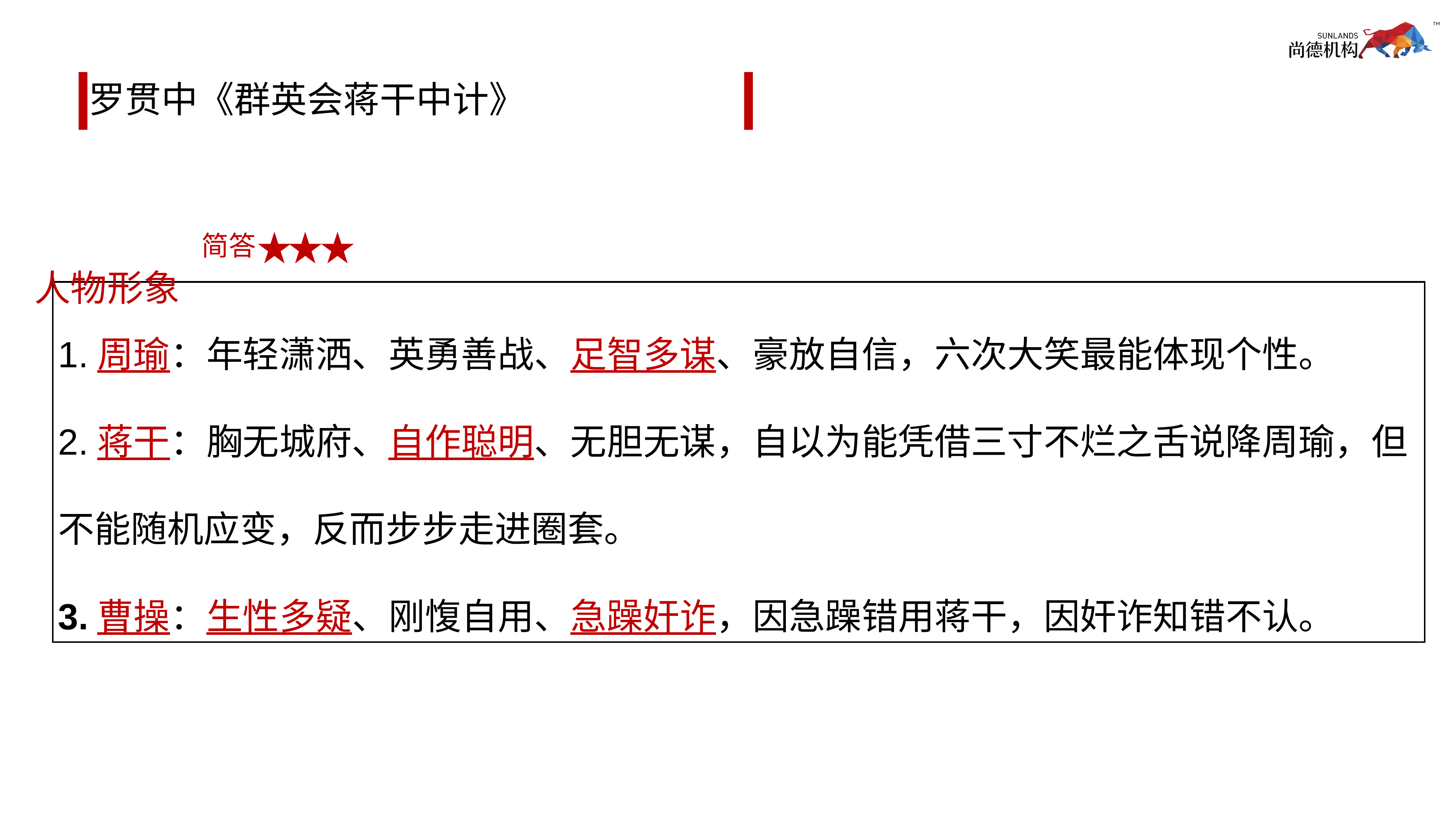

罗贯中《群英会蒋干中计》
简答
人物形象

1.周瑜：年轻潇洒、英勇善战、足智多谋、豪放自信，六次大笑最能体现个性。
2.蒋干：胸无城府、自作聪明、无胆无谋，自以为能凭借三寸不烂之舌说降周瑜，但不能随机应变，反而步步走进圈套。
3.曹操：生性多疑、刚愎自用、急躁奸诈，因急躁错用蒋干，因奸诈知错不认。